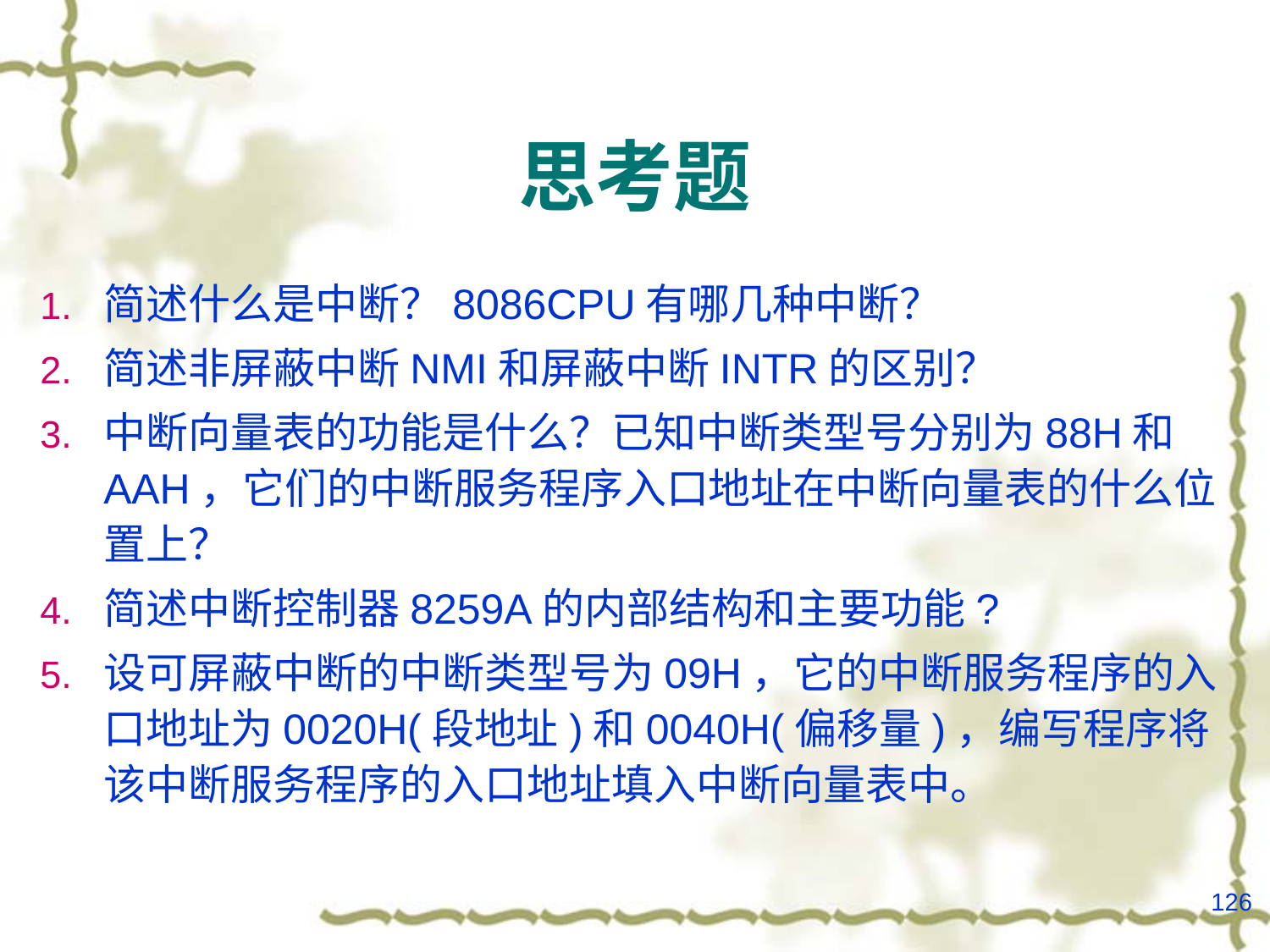

# 思考题
简述什么是中断？8086CPU有哪几种中断？
简述非屏蔽中断NMI和屏蔽中断INTR的区别？
中断向量表的功能是什么？已知中断类型号分别为88H和AAH，它们的中断服务程序入口地址在中断向量表的什么位置上？
简述中断控制器8259A的内部结构和主要功能?
设可屏蔽中断的中断类型号为09H，它的中断服务程序的入口地址为0020H(段地址)和0040H(偏移量)，编写程序将该中断服务程序的入口地址填入中断向量表中。
126